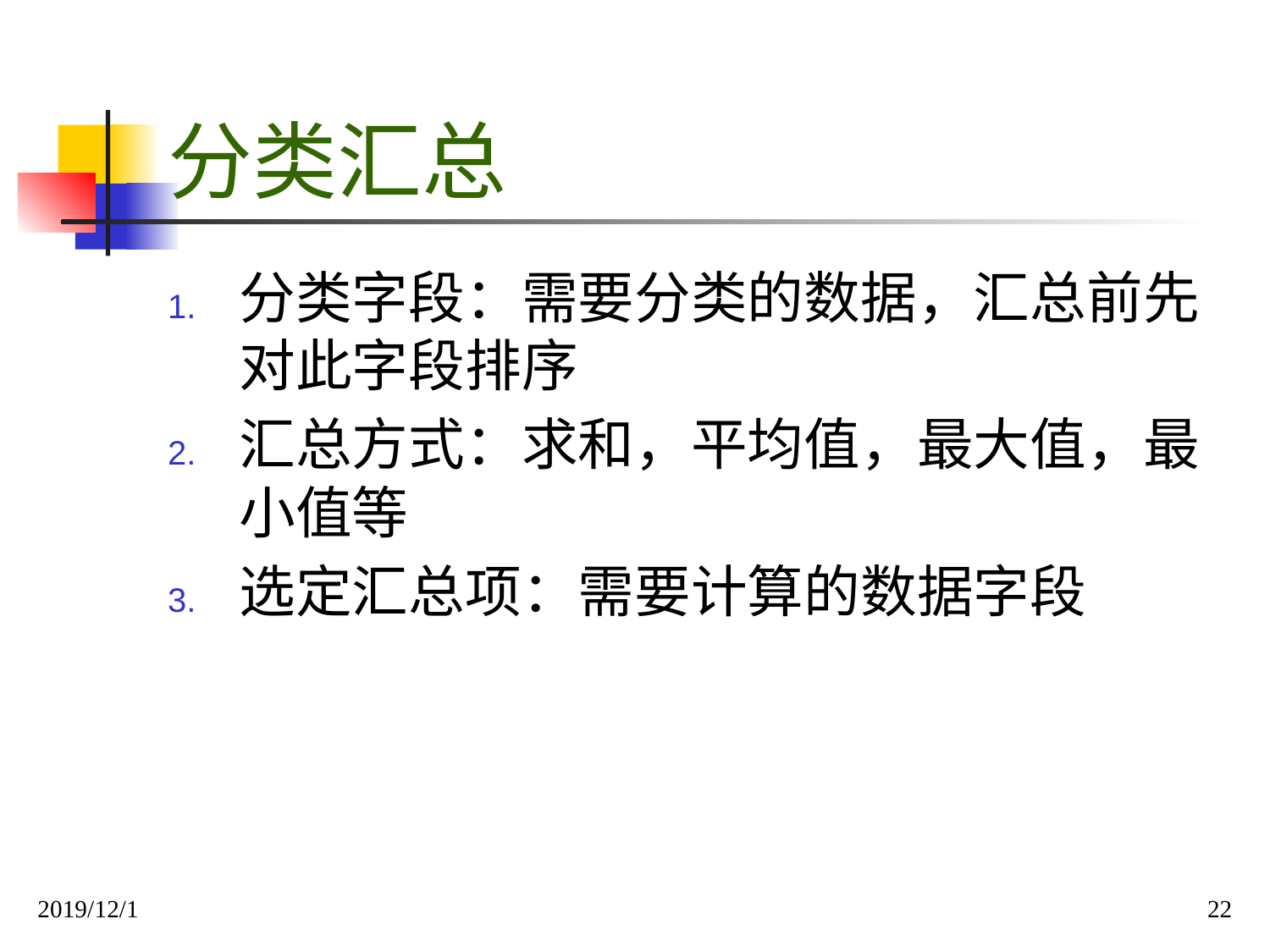

# 分类汇总
分类字段：需要分类的数据，汇总前先对此字段排序
汇总方式：求和，平均值，最大值，最小值等
选定汇总项：需要计算的数据字段

2019/12/1
22